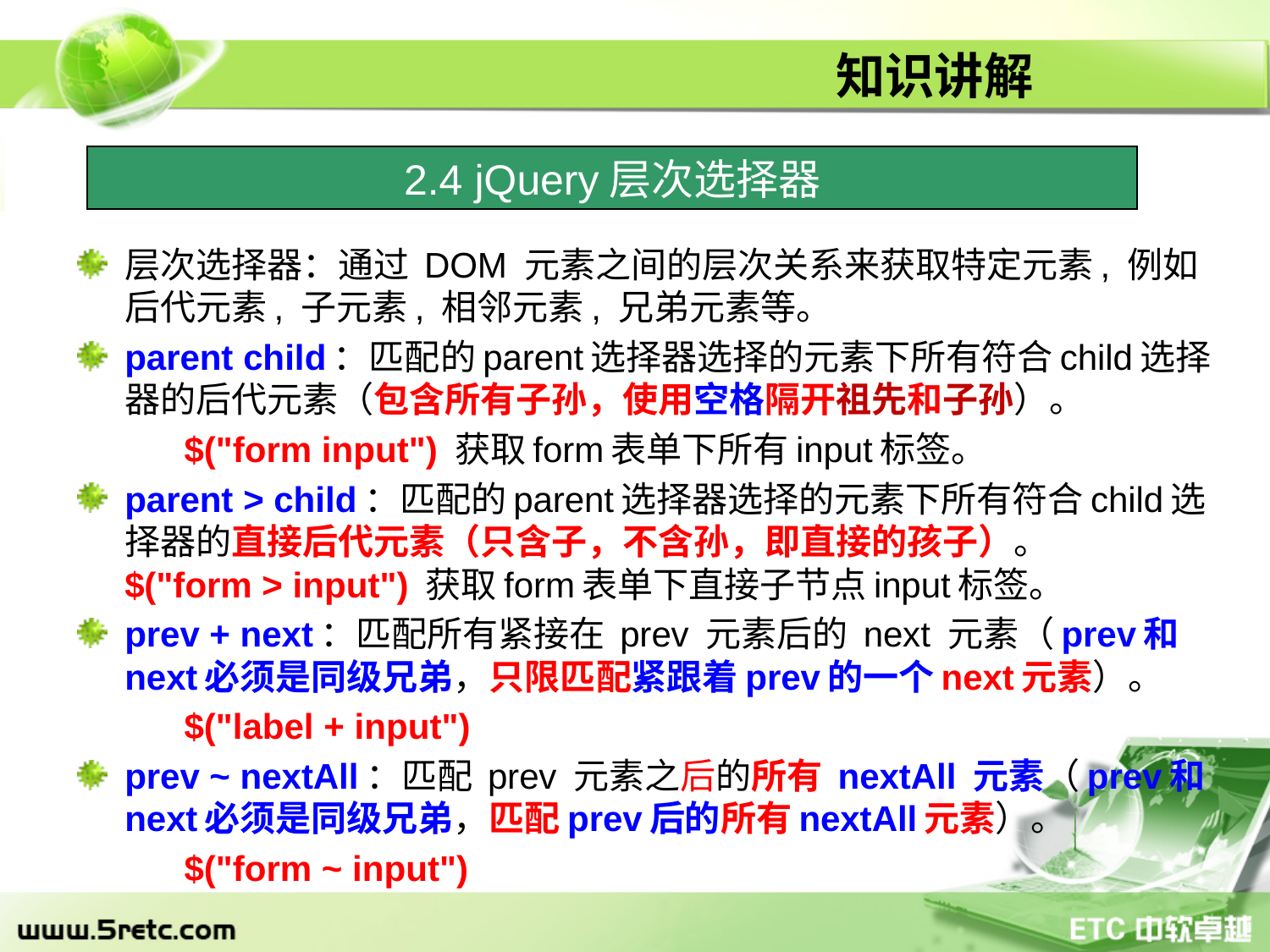

# 知识讲解
2.4 jQuery层次选择器
层次选择器：通过 DOM 元素之间的层次关系来获取特定元素, 例如后代元素, 子元素, 相邻元素, 兄弟元素等。
parent child：匹配的parent选择器选择的元素下所有符合child选择器的后代元素（包含所有子孙，使用空格隔开祖先和子孙）。
	$("form input") 获取form表单下所有input标签。
parent > child：匹配的parent选择器选择的元素下所有符合child选择器的直接后代元素（只含子，不含孙，即直接的孩子）。
	$("form > input") 获取form表单下直接子节点input标签。
prev + next：匹配所有紧接在 prev 元素后的 next 元素（prev和next必须是同级兄弟，只限匹配紧跟着prev的一个next元素）。
	$("label + input")
prev ~ nextAll：匹配 prev 元素之后的所有 nextAll 元素（prev和next必须是同级兄弟，匹配prev后的所有nextAll元素）。
	$("form ~ input")